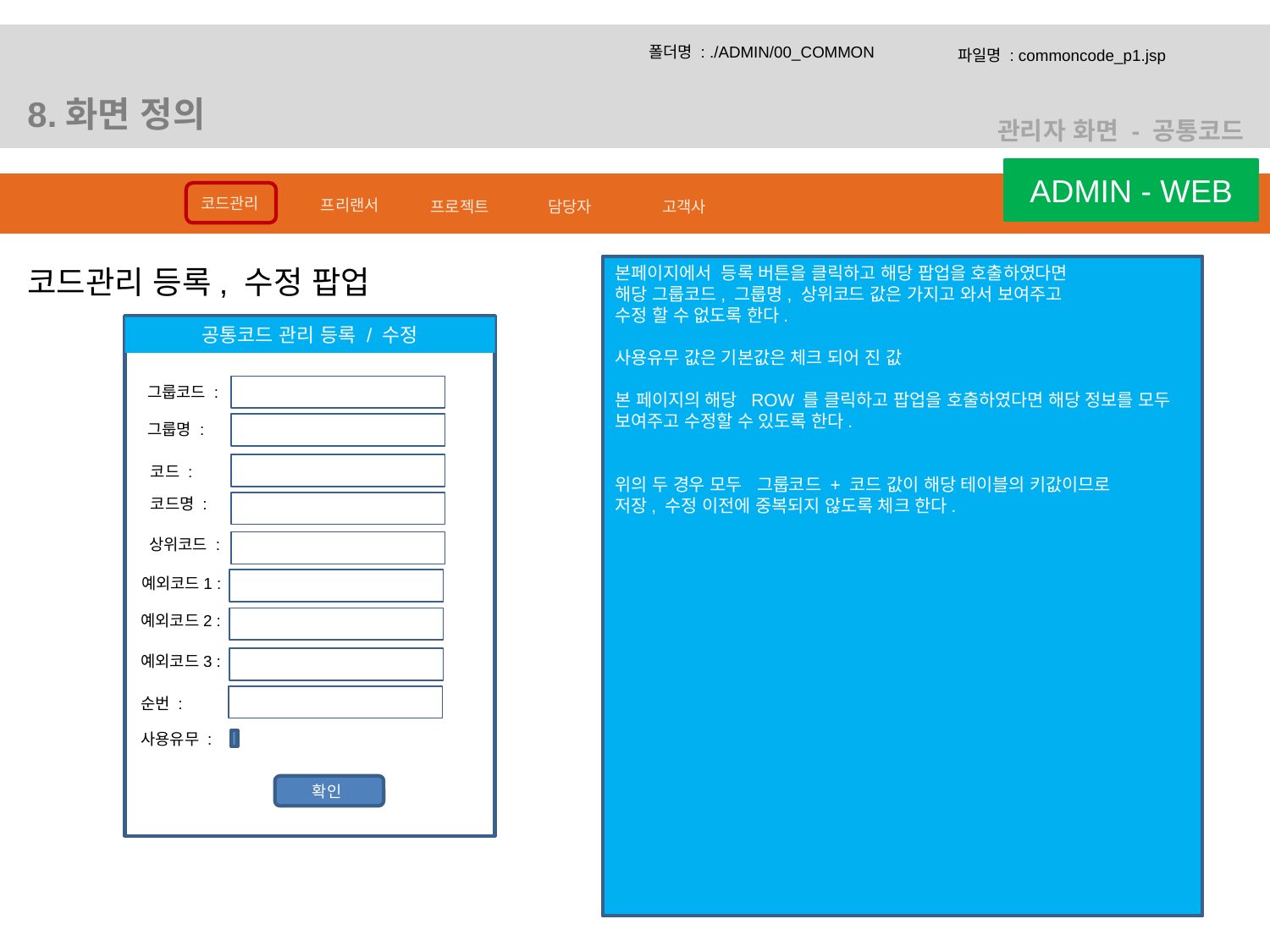

폴더명 : ./ADMIN/00_COMMON
파일명 : commoncode_p1.jsp
8.화면 정의
관리자 화면 - 공통코드
ADMIN - WEB

코드관리
프리랜서
담당자
고객사
프로젝트
코드관리 등록, 수정 팝업
본페이지에서  등록 버튼을 클릭하고 해당 팝업을 호출하였다면
해당 그룹코드, 그룹명, 상위코드 값은 가지고 와서 보여주고
수정 할 수 없도록 한다.

사용유무 값은 기본값은 체크 되어 진 값

본 페이지의 해당  ROW 를 클릭하고 팝업을 호출하였다면 해당 정보를 모두 보여주고 수정할 수 있도록 한다.

위의 두 경우 모두   그룹코드 + 코드 값이 해당 테이블의 키값이므로
저장, 수정 이전에 중복되지 않도록 체크 한다.

공통코드 관리 등록 / 수정
그룹코드 :

그룹명 :

코드 :
코드명 :

상위코드 :

예외코드1 :

예외코드2 :

예외코드3 :

순번 :
사용유무 :

확인